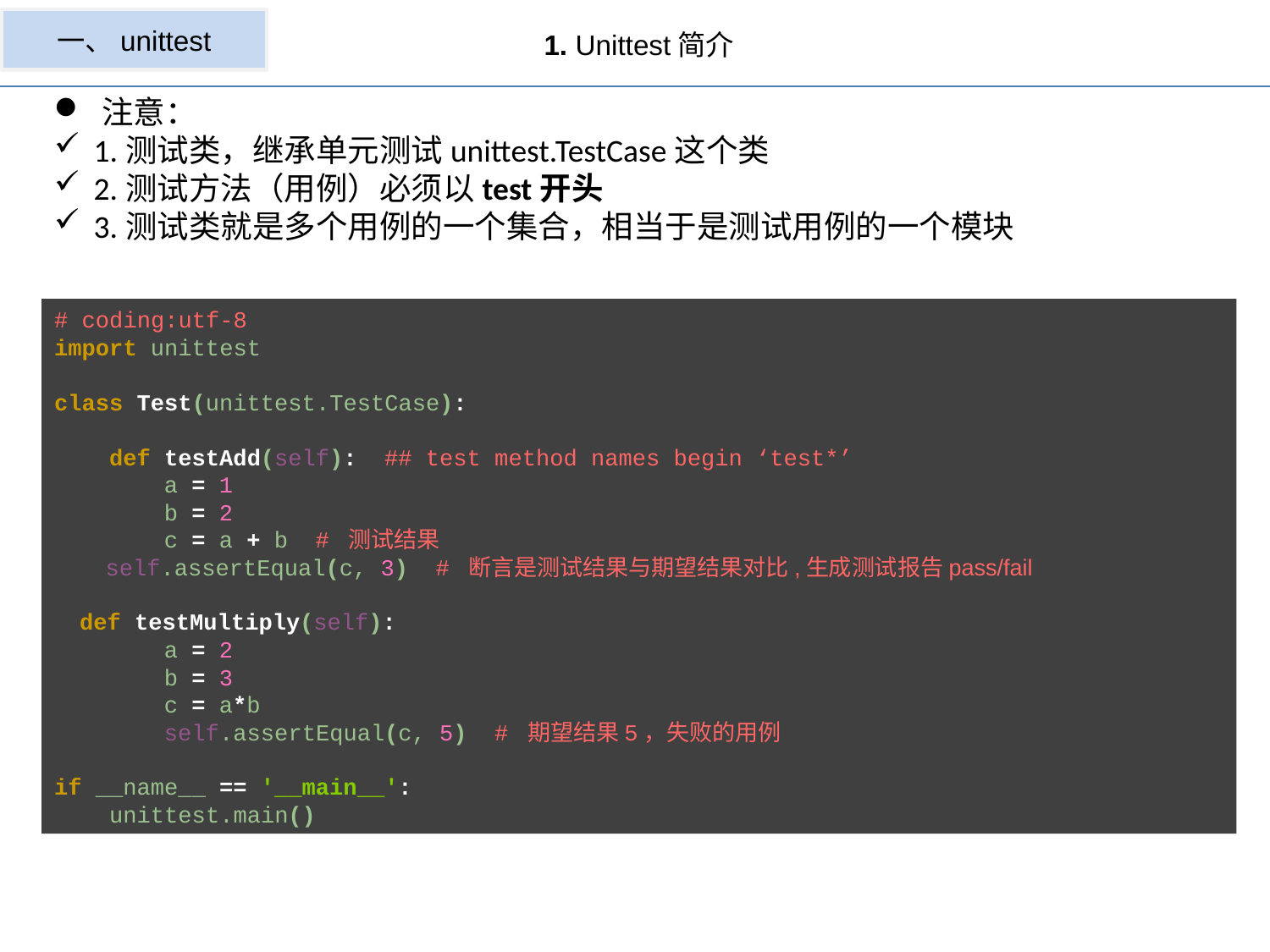

一、unittest
1. Unittest简介
注意：
1.测试类，继承单元测试unittest.TestCase这个类
2.测试方法（用例）必须以test开头
3.测试类就是多个用例的一个集合，相当于是测试用例的一个模块
类

# coding:utf-8 import unittest class Test(unittest.TestCase): def testAdd(self):  ## test method names begin ‘test*’ a = 1 b = 2 c = a + b  # 测试结果 self.assertEqual(c, 3)  # 断言是测试结果与期望结果对比,生成测试报告pass/fail def testMultiply(self): a = 2 b = 3 c = a*b self.assertEqual(c, 5)  # 期望结果5，失败的用例 if __name__ == '__main__': unittest.main()